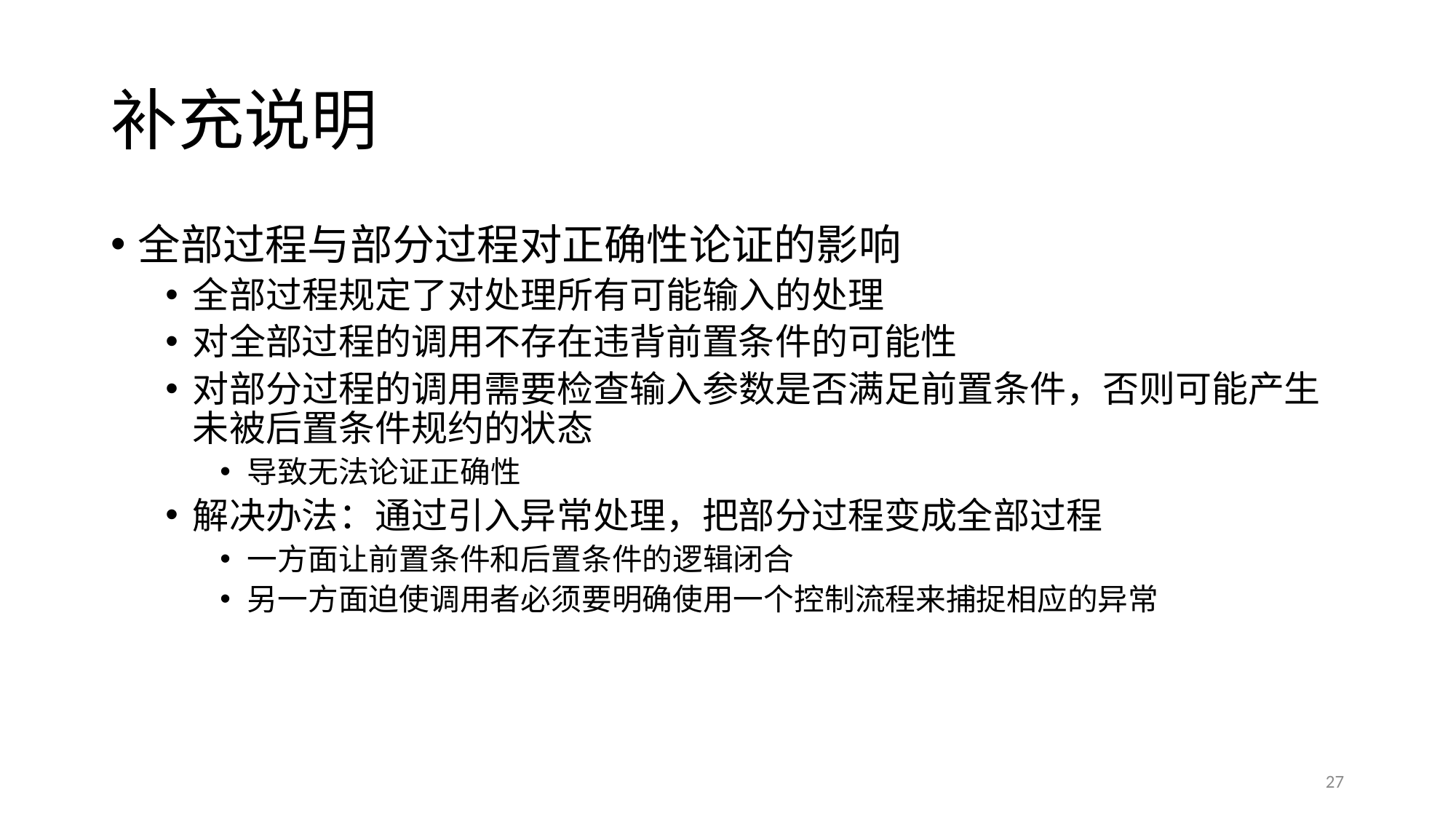

# 补充说明
全部过程与部分过程对正确性论证的影响
全部过程规定了对处理所有可能输入的处理
对全部过程的调用不存在违背前置条件的可能性
对部分过程的调用需要检查输入参数是否满足前置条件，否则可能产生未被后置条件规约的状态
导致无法论证正确性
解决办法：通过引入异常处理，把部分过程变成全部过程
一方面让前置条件和后置条件的逻辑闭合
另一方面迫使调用者必须要明确使用一个控制流程来捕捉相应的异常
27